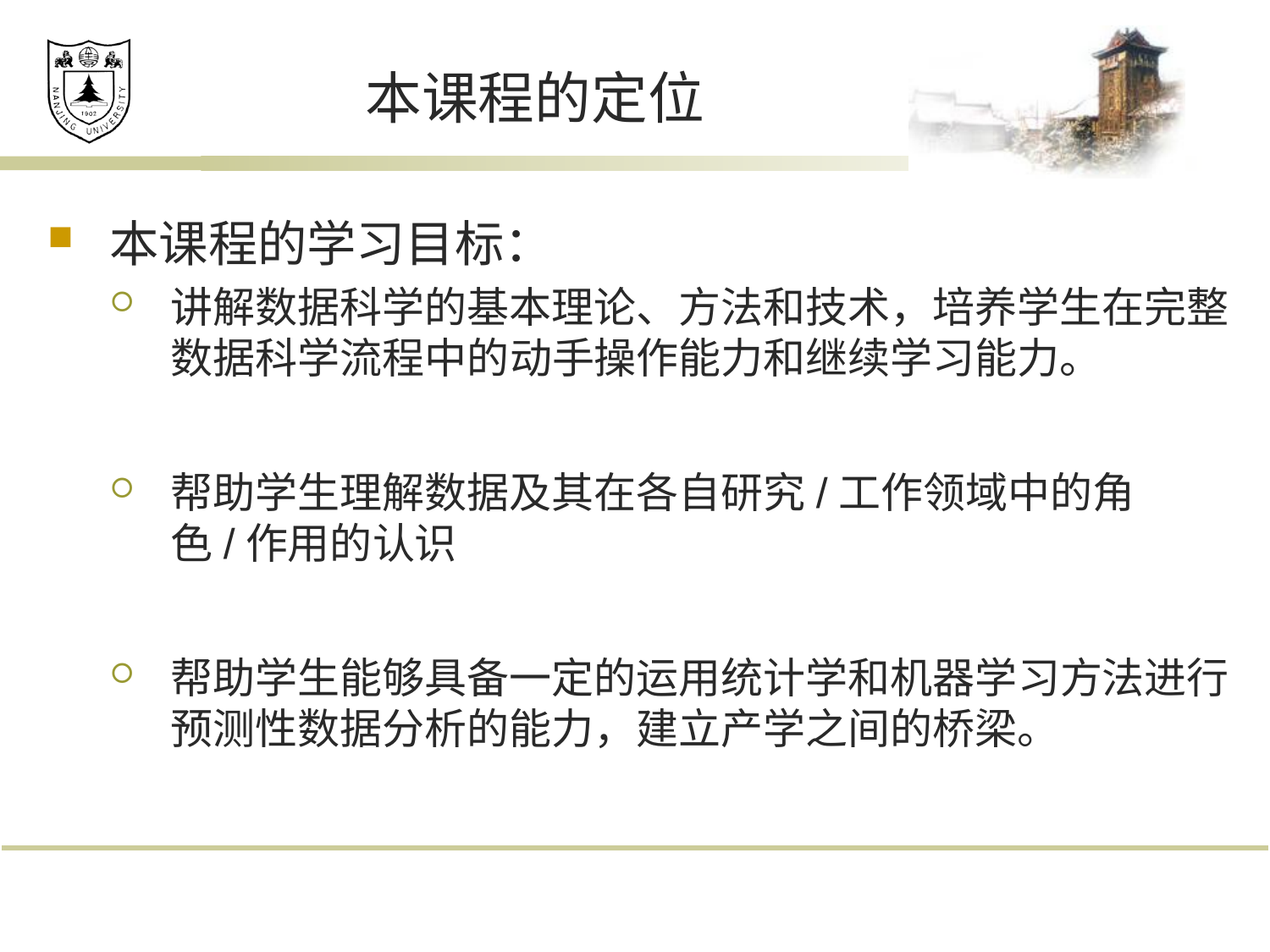

# 本课程的定位
本课程的学习目标：
讲解数据科学的基本理论、方法和技术，培养学生在完整数据科学流程中的动手操作能力和继续学习能力。

帮助学生理解数据及其在各自研究/工作领域中的角色/作用的认识

帮助学生能够具备一定的运用统计学和机器学习方法进行预测性数据分析的能力，建立产学之间的桥梁。